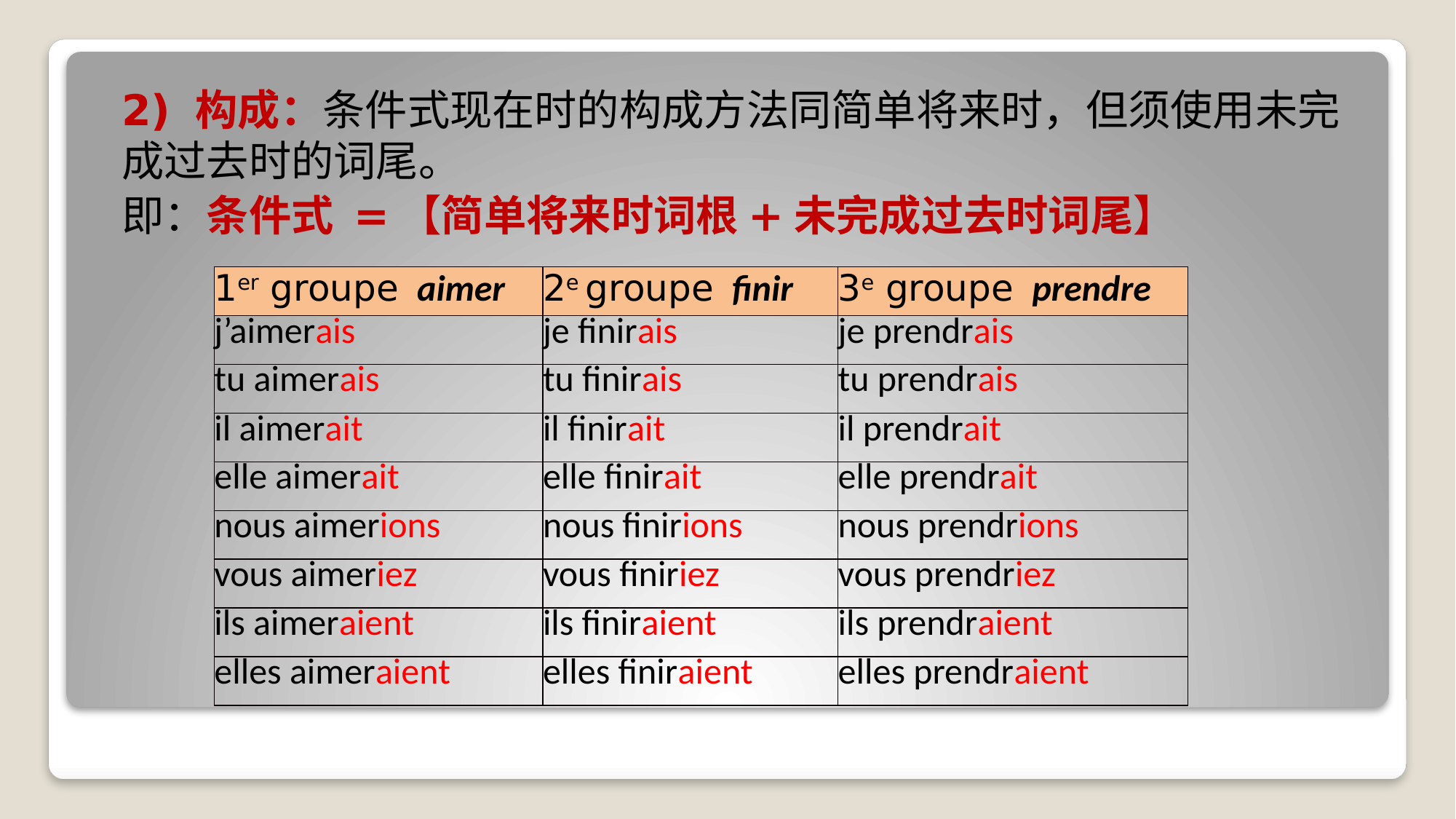

2) 构成：条件式现在时的构成方法同简单将来时，但须使用未完成过去时的词尾。
即：条件式 =【简单将来时词根+未完成过去时词尾】

| 1er groupe aimer | 2e groupe finir | 3e groupe prendre |
| --- | --- | --- |
| j’aimerais | je finirais | je prendrais |
| tu aimerais | tu finirais | tu prendrais |
| il aimerait | il finirait | il prendrait |
| elle aimerait | elle finirait | elle prendrait |
| nous aimerions | nous finirions | nous prendrions |
| vous aimeriez | vous finiriez | vous prendriez |
| ils aimeraient | ils finiraient | ils prendraient |
| elles aimeraient | elles finiraient | elles prendraient |